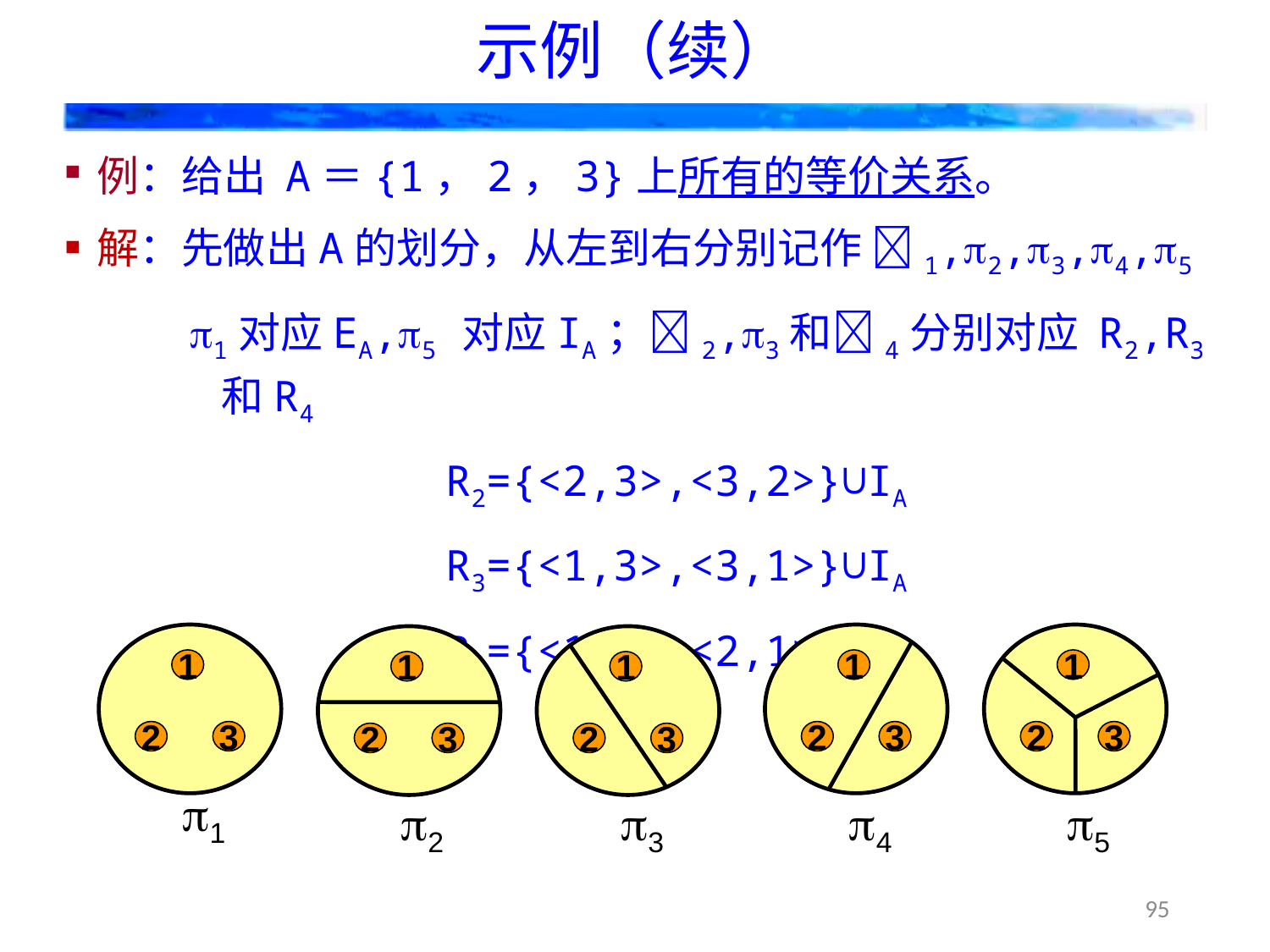

# 示例（续）
例：给出 A＝{1，2，3}上所有的等价关系。
解：先做出A的划分，从左到右分别记作 π1,π2,π3,π4,π5
π1对应EA,π5 对应IA；π2,π3和π4分别对应 R2,R3和R4
               R2={<2,3>,<3,2>}∪IA
               R3={<1,3>,<3,1>}∪IA
               R4={<1,2>,<2,1>}∪IA

1
2
3
π1

1
2
3

π4

1
2
3

π5

1
2
3

π2

1
2
3

π3
95